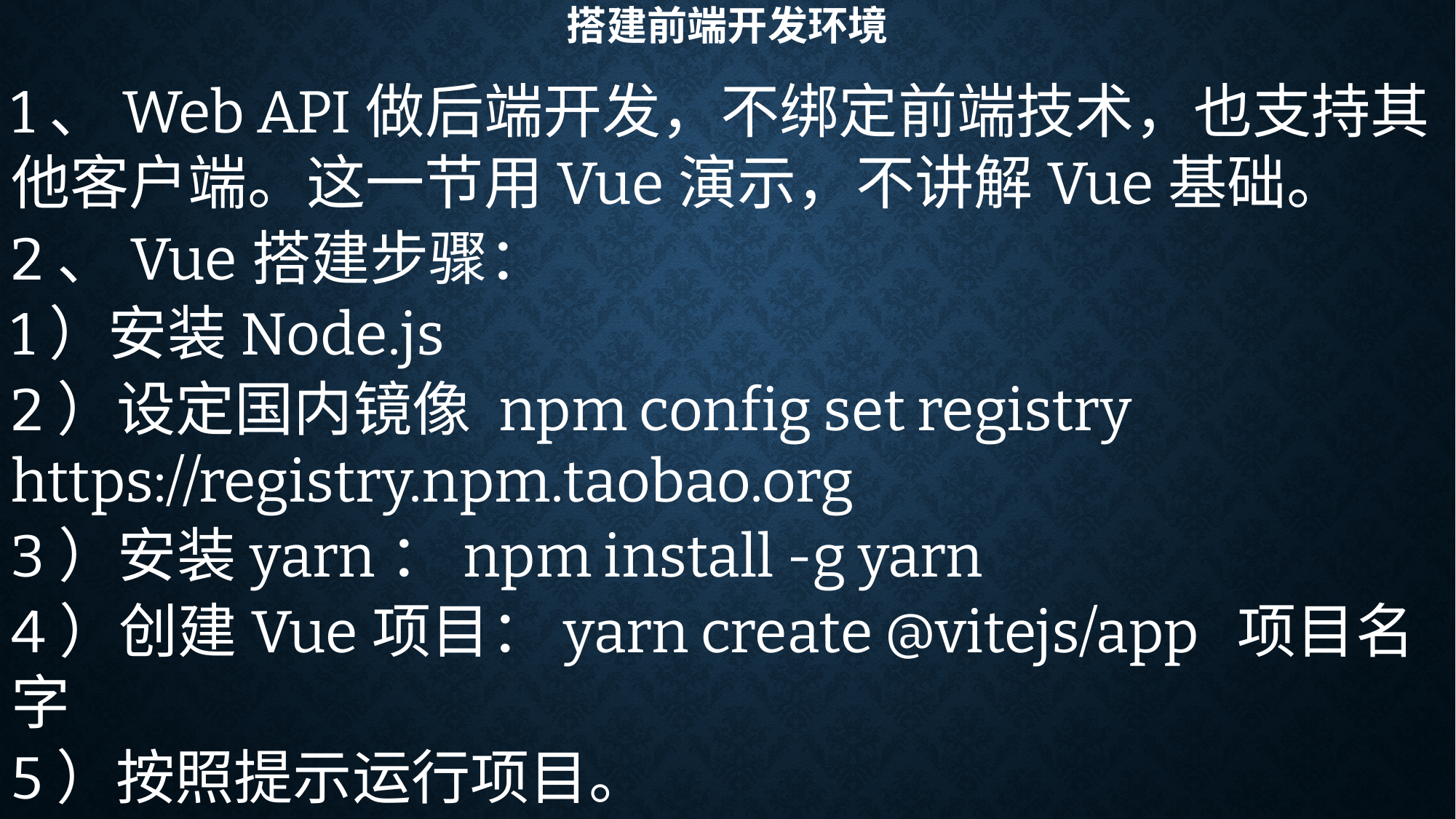

# 搭建前端开发环境
1、Web API做后端开发，不绑定前端技术，也支持其他客户端。这一节用Vue演示，不讲解Vue基础。
2、Vue搭建步骤：
1）安装Node.js
2）设定国内镜像 npm config set registry https://registry.npm.taobao.org
3）安装yarn：npm install -g yarn
4）创建Vue项目：yarn create @vitejs/app  项目名字
5）按照提示运行项目。